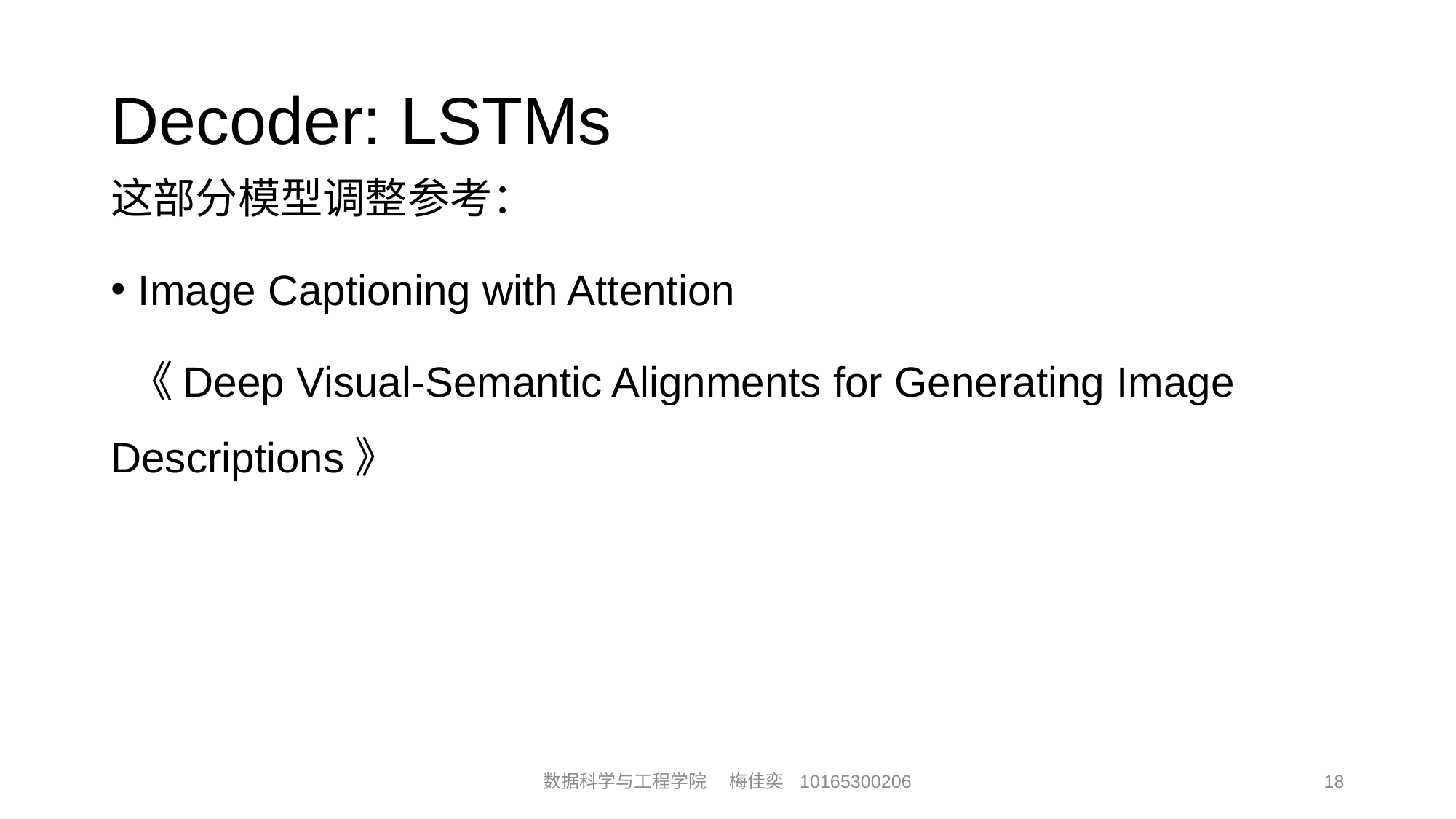

# Decoder: LSTMs
这部分模型调整参考：
Image Captioning with Attention
 《Deep Visual-Semantic Alignments for Generating Image Descriptions》

数据科学与工程学院    梅佳奕  10165300206
18